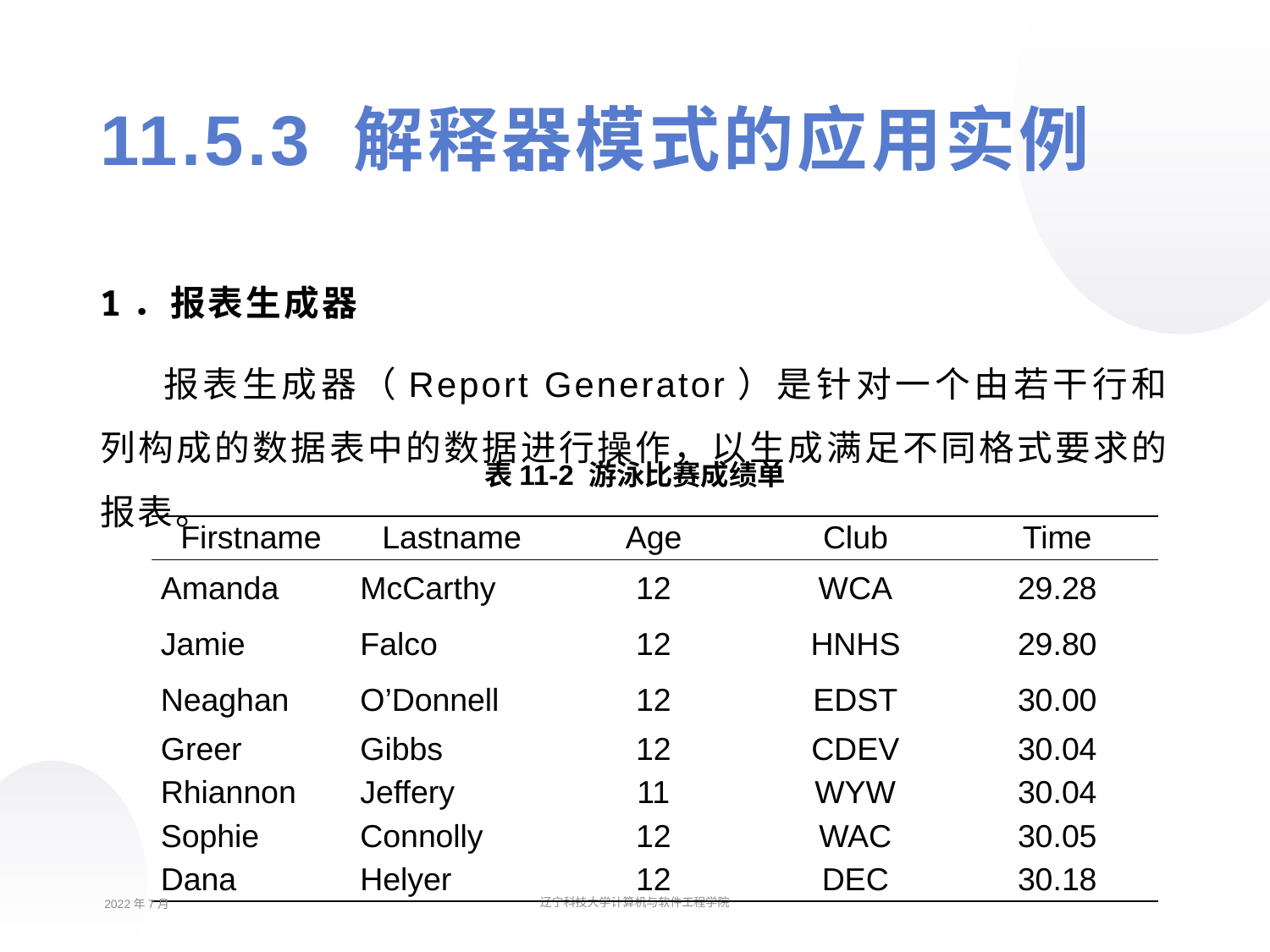

11.5.3 解释器模式的应用实例
1．报表生成器
报表生成器（Report Generator）是针对一个由若干行和列构成的数据表中的数据进行操作，以生成满足不同格式要求的报表。
表11-2 游泳比赛成绩单
| Firstname | Lastname | Age | Club | Time |
| --- | --- | --- | --- | --- |
| Amanda | McCarthy | 12 | WCA | 29.28 |
| Jamie | Falco | 12 | HNHS | 29.80 |
| Neaghan | O’Donnell | 12 | EDST | 30.00 |
| Greer | Gibbs | 12 | CDEV | 30.04 |
| Rhiannon | Jeffery | 11 | WYW | 30.04 |
| Sophie | Connolly | 12 | WAC | 30.05 |
| Dana | Helyer | 12 | DEC | 30.18 |

2022年7月
辽宁科技大学计算机与软件工程学院
153